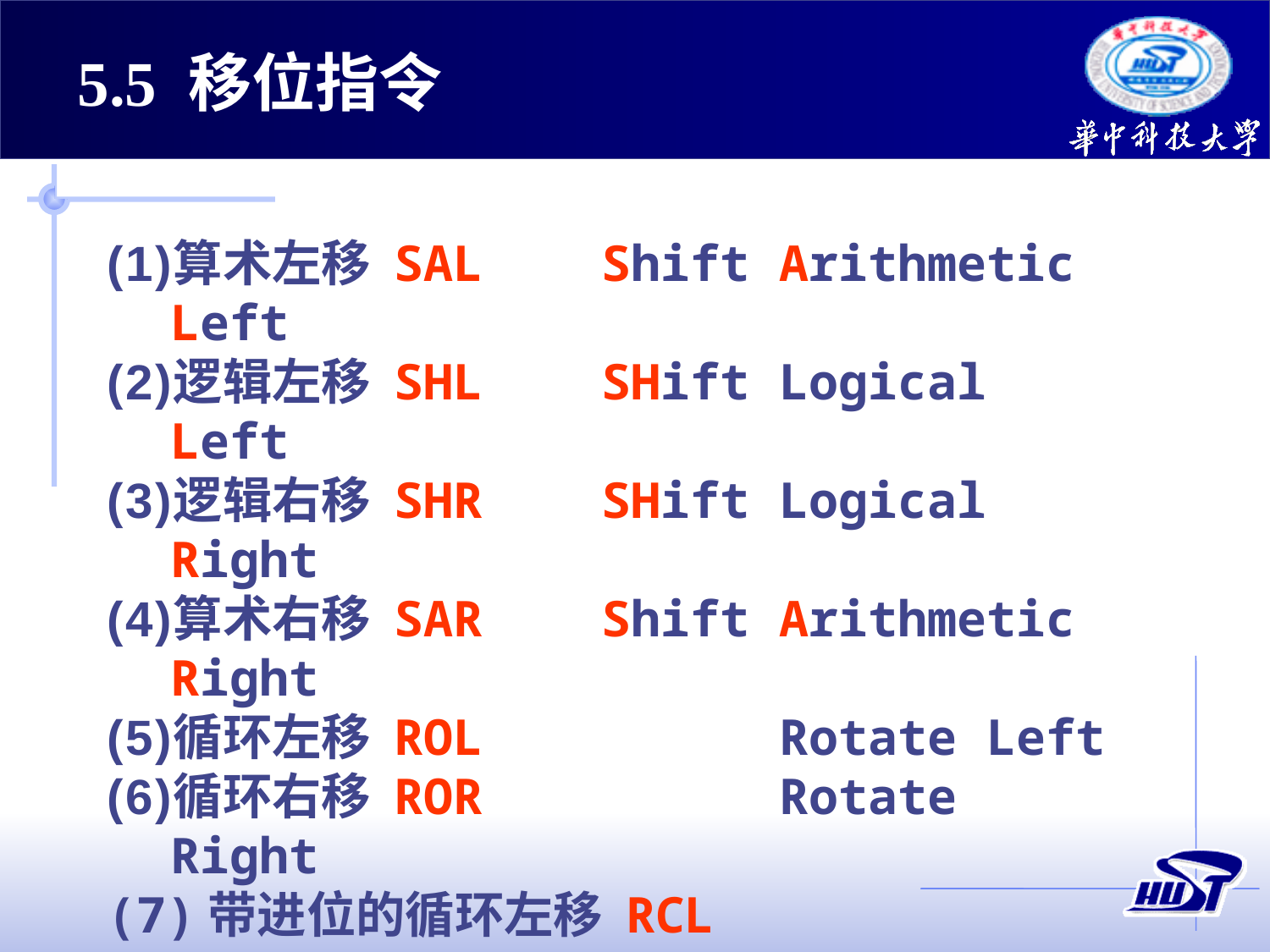

5.5 移位指令
算术左移 SAL    Shift Arithmetic Left
逻辑左移 SHL    SHift Logical  Left
逻辑右移 SHR    SHift Logical  Right
算术右移 SAR    Shift Arithmetic Right
循环左移 ROL          Rotate Left
循环右移 ROR          Rotate Right
(7)带进位的循环左移 RCL
                Rotate left through Carry
(8)带进位的循环右移 RCR